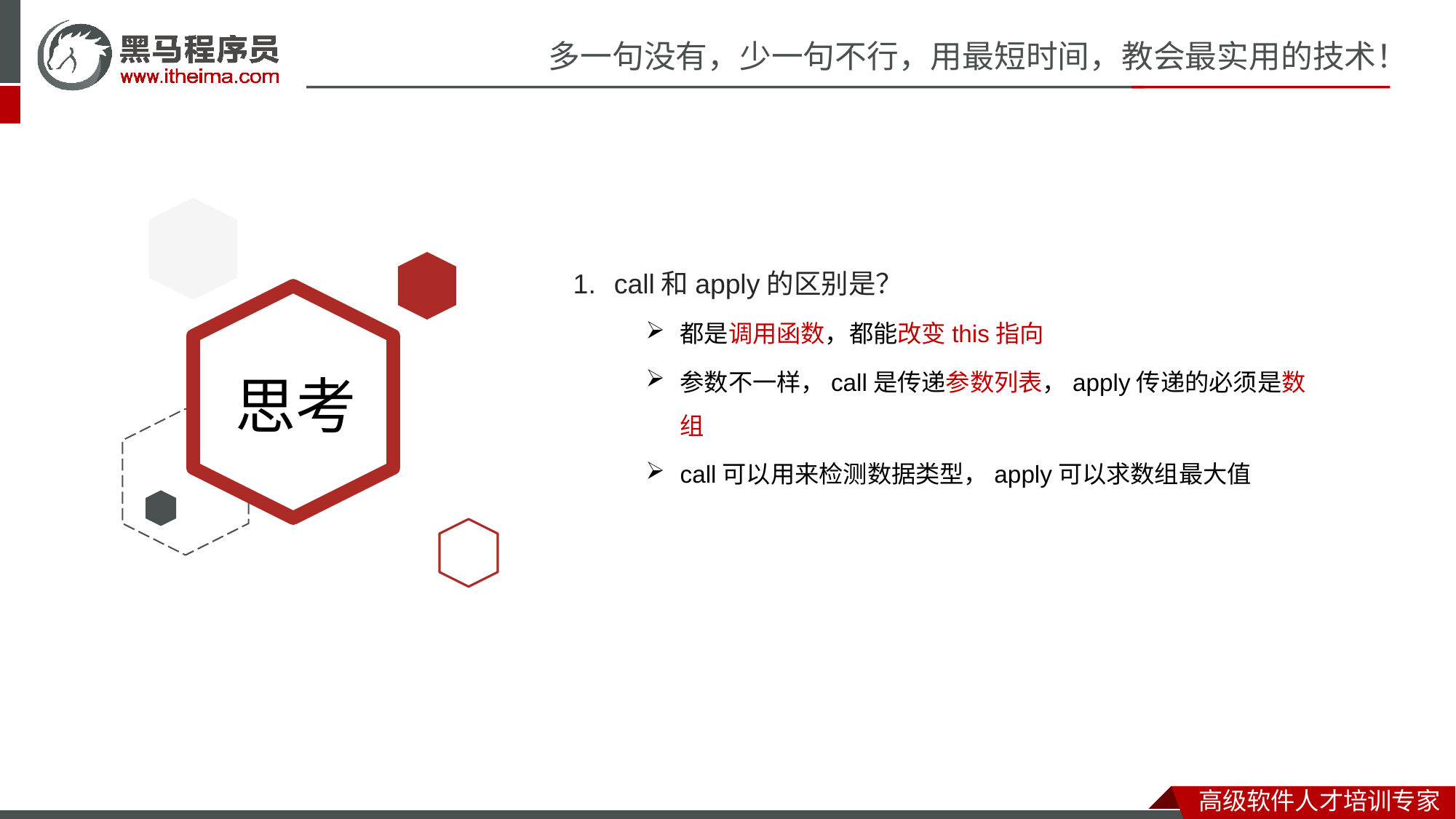

call和apply的区别是？
都是调用函数，都能改变this指向
参数不一样，call是传递参数列表，apply传递的必须是数组
call可以用来检测数据类型，apply可以求数组最大值